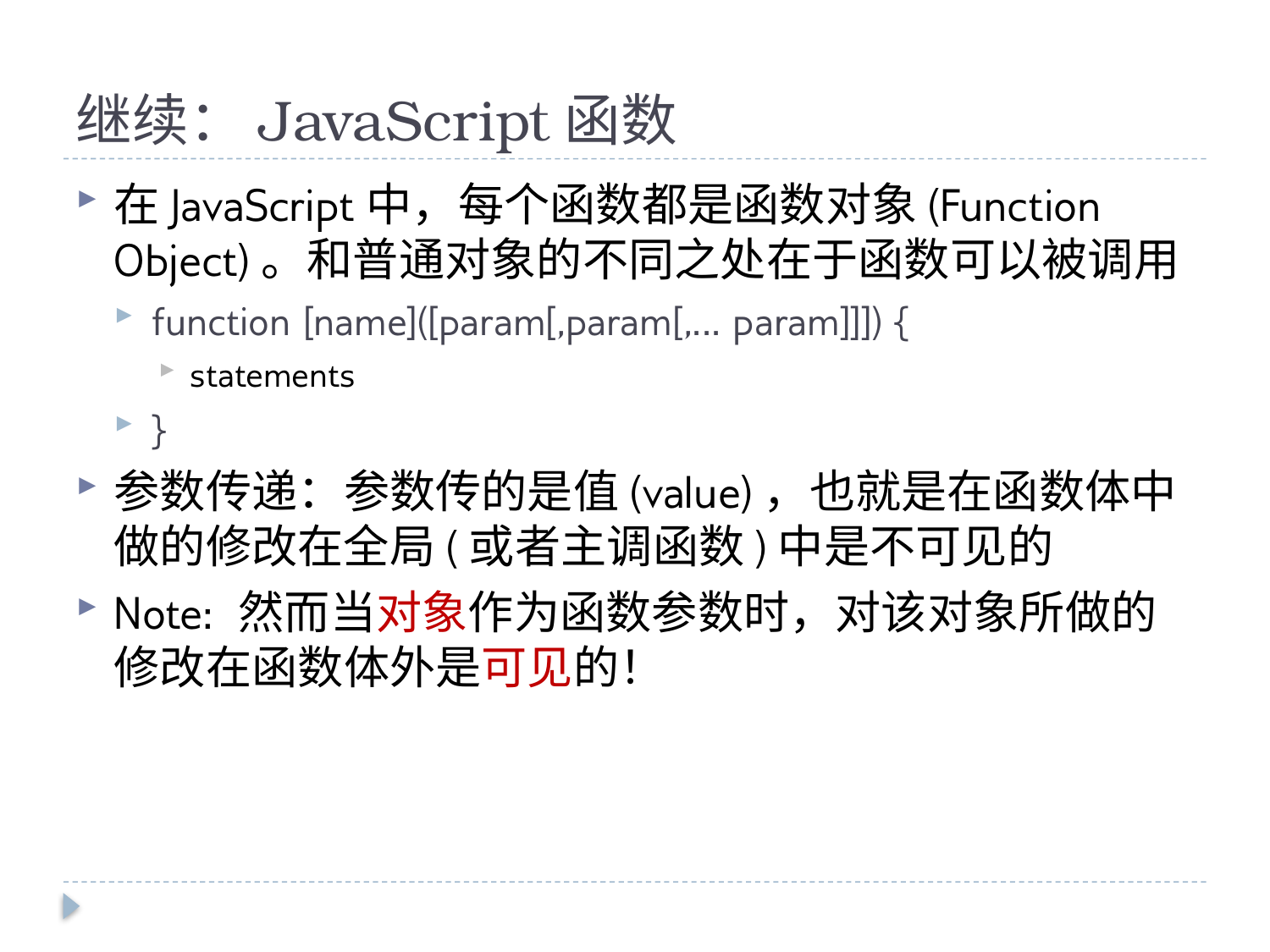

# 继续：JavaScript函数
在JavaScript中，每个函数都是函数对象(Function Object)。和普通对象的不同之处在于函数可以被调用
function [name]([param[,param[,... param]]]) {
statements
}
参数传递：参数传的是值(value)，也就是在函数体中做的修改在全局(或者主调函数)中是不可见的
Note: 然而当对象作为函数参数时，对该对象所做的修改在函数体外是可见的！